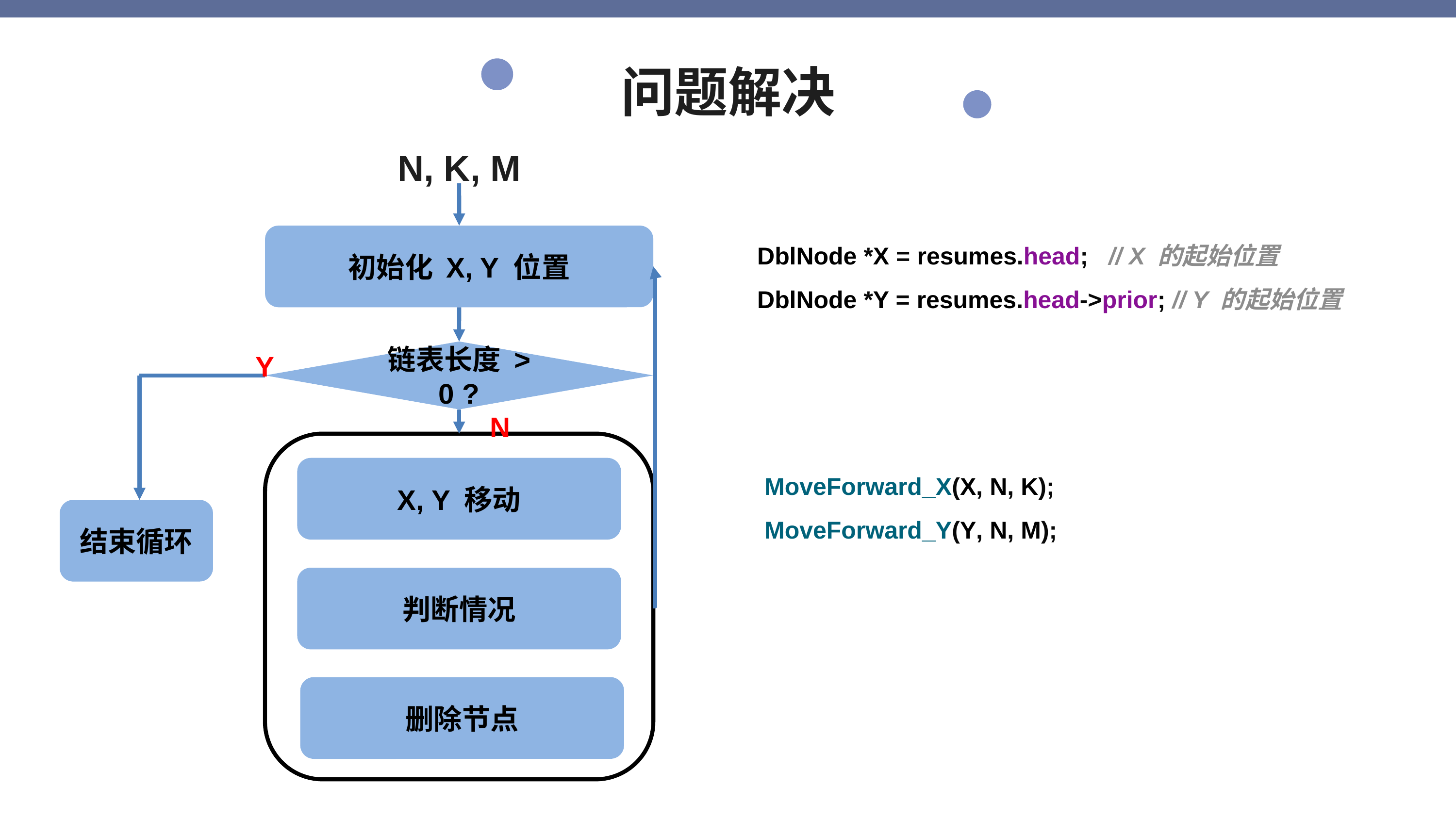

问题解决

N, K, M
初始化 X, Y 位置
DblNode *X = resumes.head;   // X 的起始位置
DblNode *Y = resumes.head->prior; // Y 的起始位置
Y
链表长度 > 0 ?
N

MoveForward_X(X, N, K);
MoveForward_Y(Y, N, M);
X, Y 移动
结束循环
判断情况
删除节点